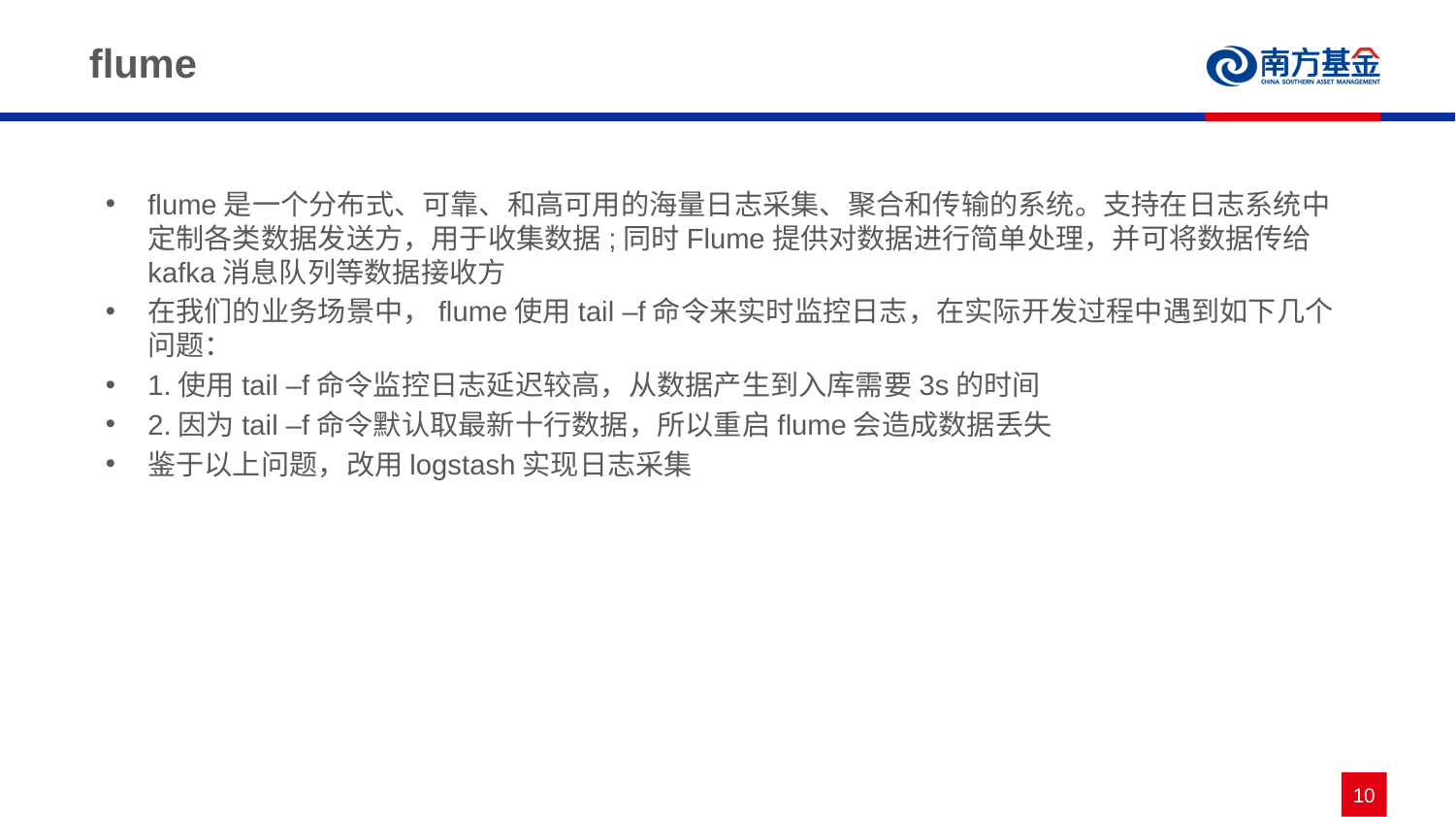

# flume
flume是一个分布式、可靠、和高可用的海量日志采集、聚合和传输的系统。支持在日志系统中定制各类数据发送方，用于收集数据;同时Flume提供对数据进行简单处理，并可将数据传给kafka消息队列等数据接收方
在我们的业务场景中，flume使用tail –f命令来实时监控日志，在实际开发过程中遇到如下几个问题：
1.使用tail –f命令监控日志延迟较高，从数据产生到入库需要3s的时间
2.因为tail –f命令默认取最新十行数据，所以重启flume会造成数据丢失
鉴于以上问题，改用logstash实现日志采集
10